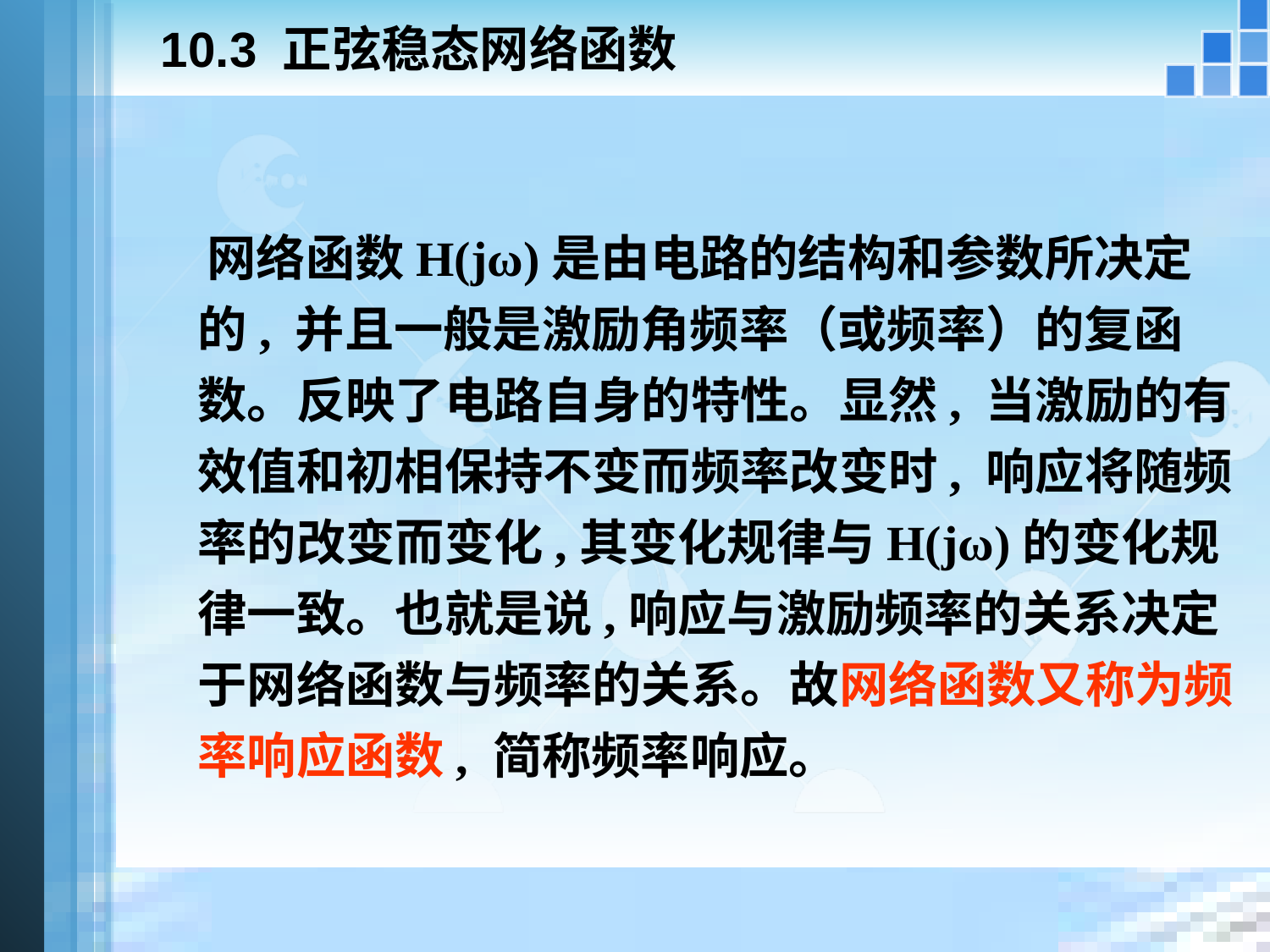

# 10.3 正弦稳态网络函数
    网络函数H(jω)是由电路的结构和参数所决定的, 并且一般是激励角频率（或频率）的复函数。反映了电路自身的特性。显然, 当激励的有效值和初相保持不变而频率改变时, 响应将随频率的改变而变化,其变化规律与H(jω)的变化规律一致。也就是说,响应与激励频率的关系决定于网络函数与频率的关系。故网络函数又称为频率响应函数, 简称频率响应。